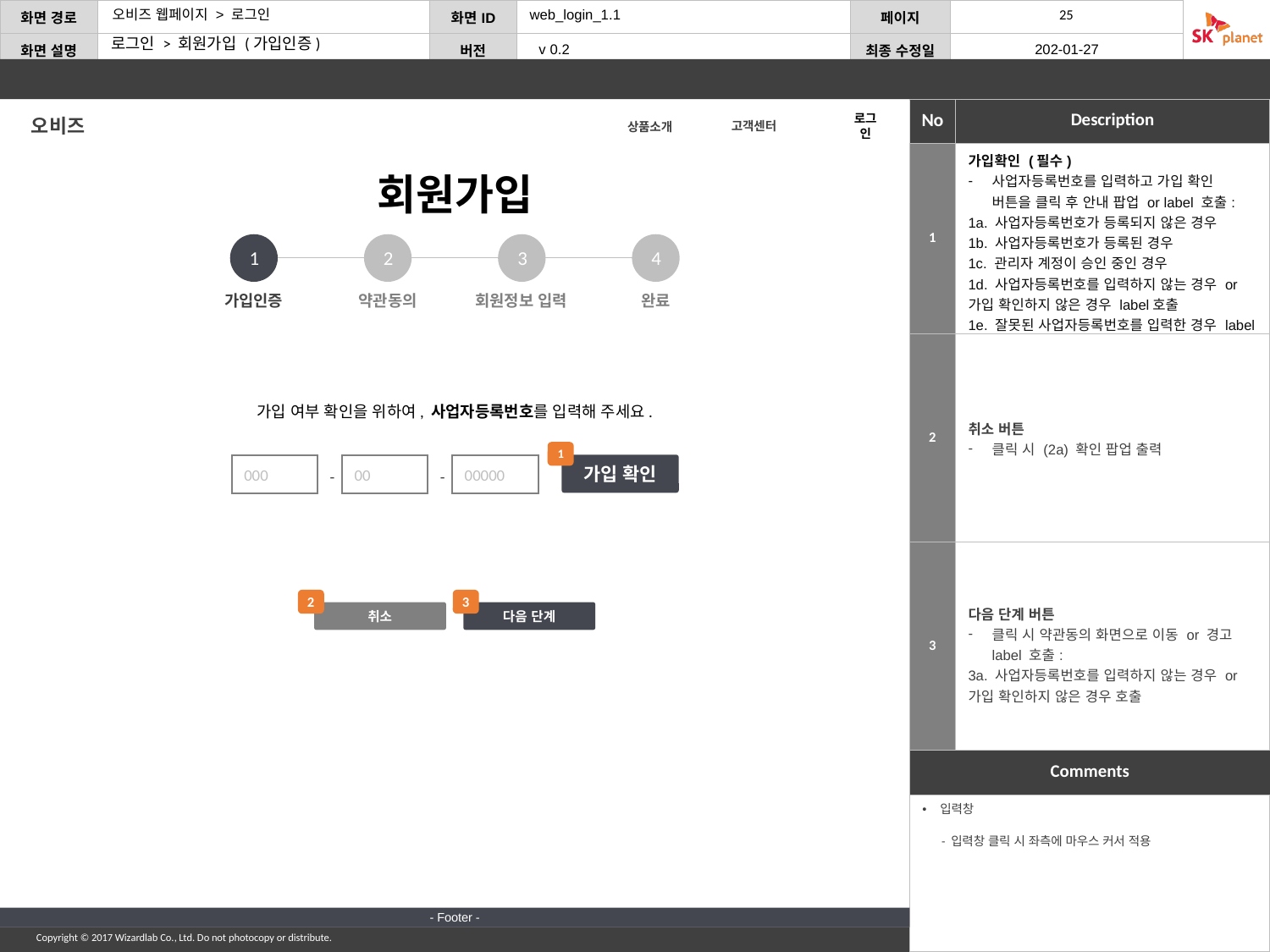

web_login_1.1
로그인 > 회원가입 (가입인증)

오비즈
로그인
고객센터
상품소개
| 1 | 가입확인 (필수) 사업자등록번호를 입력하고 가입 확인 버튼을 클릭 후 안내 팝업 or label 호출: 1a. 사업자등록번호가 등록되지 않은 경우 1b. 사업자등록번호가 등록된 경우 1c. 관리자 계정이 승인 중인 경우 1d. 사업자등록번호를 입력하지 않는 경우 or 가입 확인하지 않은 경우 label호출 1e. 잘못된 사업자등록번호를 입력한 경우 label호출 |
| --- | --- |
| 2 | 취소 버튼 클릭 시 (2a) 확인 팝업 출력 |
| 3 | 다음 단계 버튼 클릭 시 약관동의 화면으로 이동 or 경고 label 호출: 3a. 사업자등록번호를 입력하지 않는 경우 or 가입 확인하지 않은 경우 호출 |
회원가입
1
2
3
4
가입인증
약관동의
회원정보 입력
완료
가입 여부 확인을 위하여, 사업자등록번호를 입력해 주세요.

1
000
00
00000
-
-
가입 확인

2

3
취소
다음 단계
입력창
       - 입력창 클릭 시 좌측에 마우스 커서 적용
- Footer -